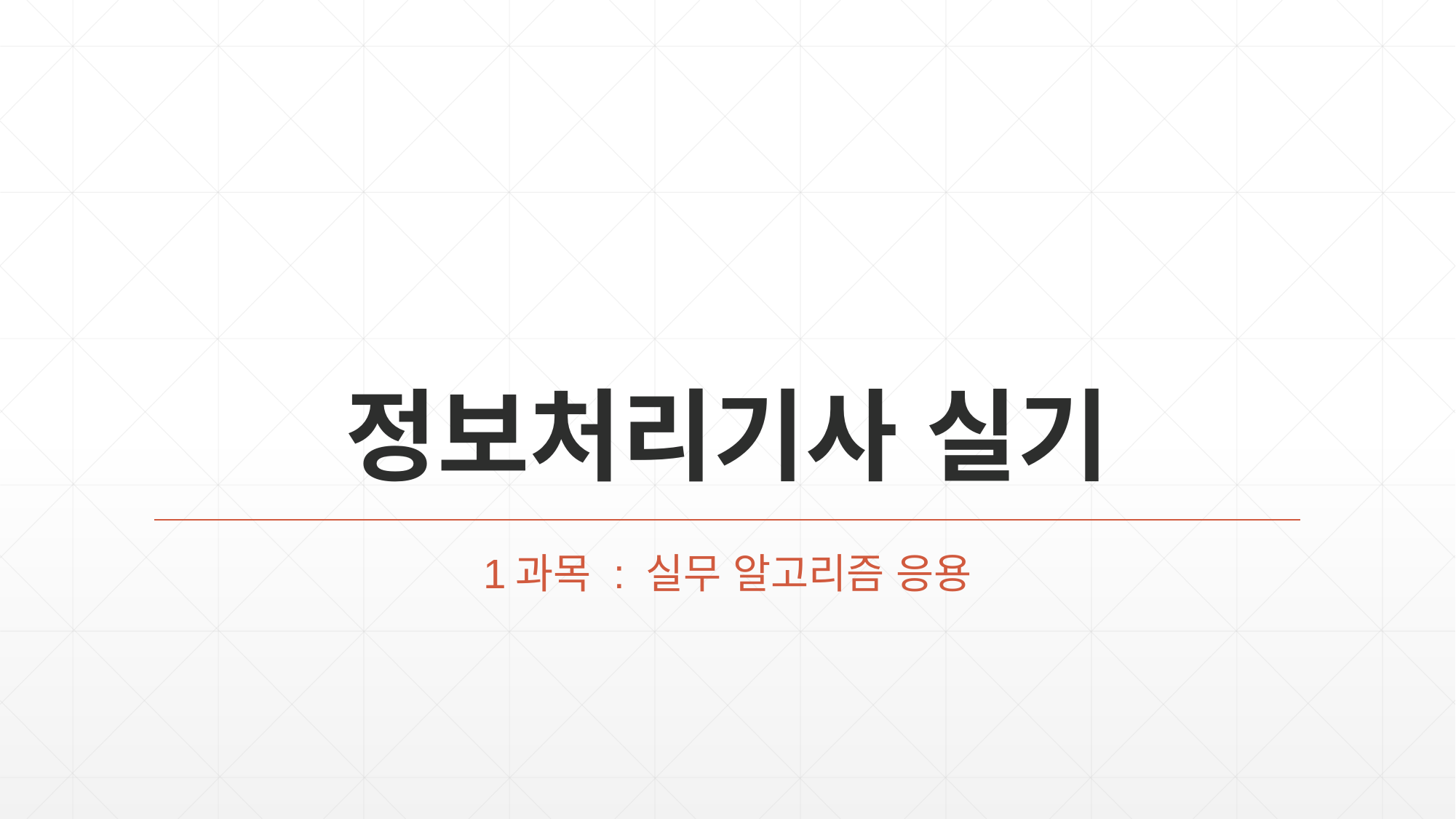

# 정보처리기사 실기
1과목 : 실무 알고리즘 응용